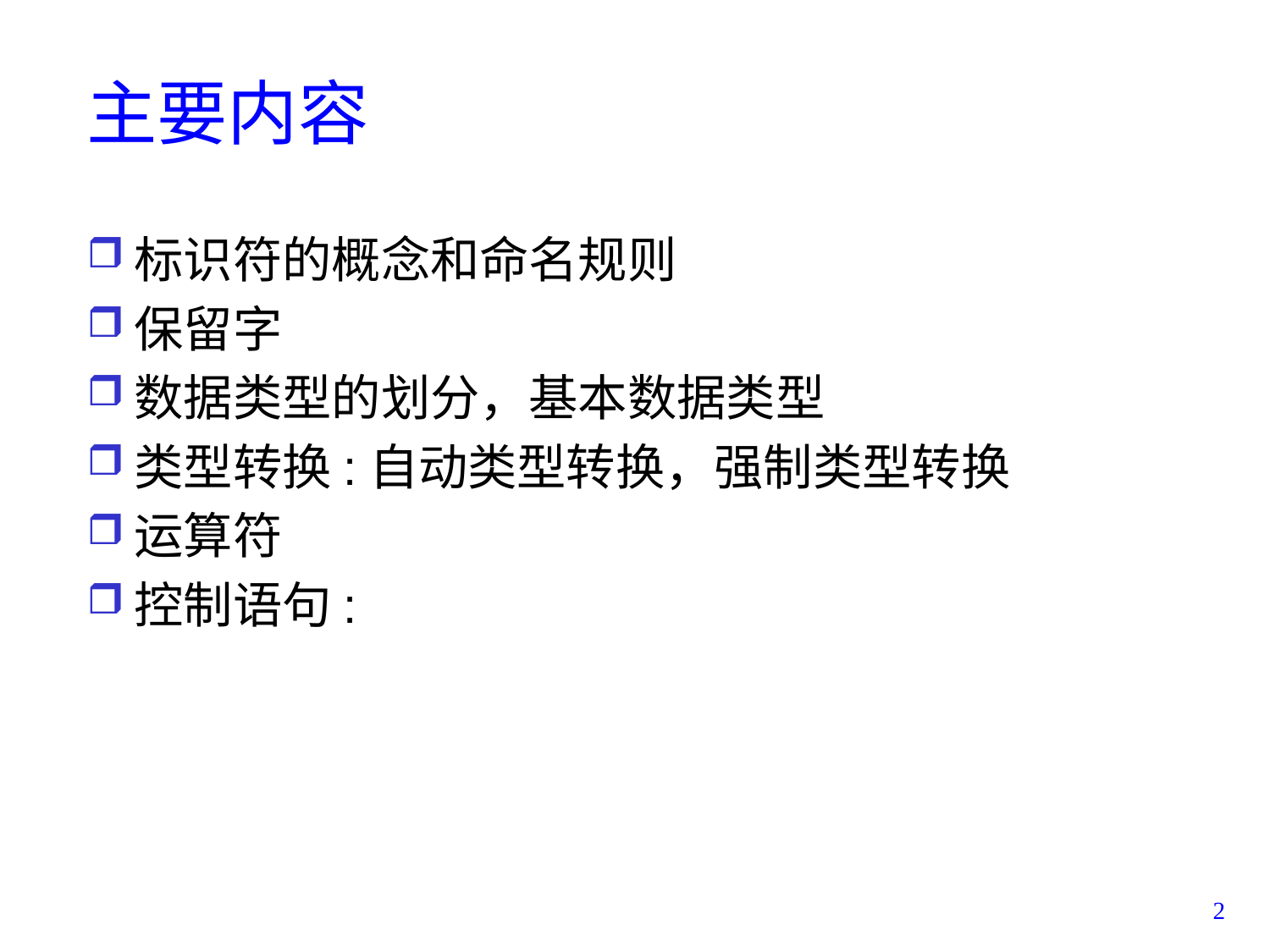

# 主要内容
标识符的概念和命名规则
保留字
数据类型的划分，基本数据类型
类型转换:自动类型转换，强制类型转换
运算符
控制语句:

2